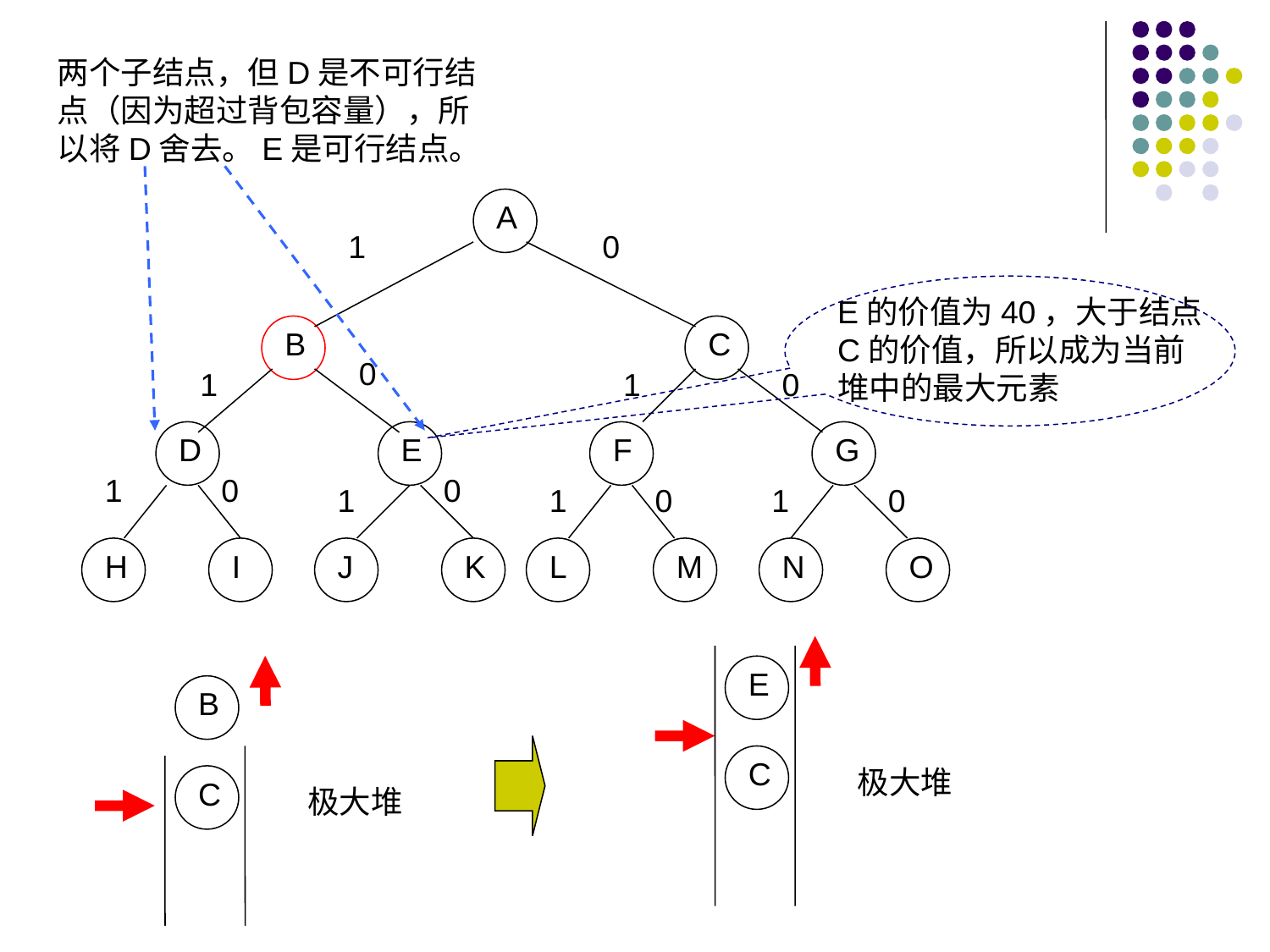

两个子结点，但D是不可行结点（因为超过背包容量），所以将D舍去。E是可行结点。

A
1
0

E的价值为40，大于结点C的价值，所以成为当前堆中的最大元素

C
B
0
1
1
0

D

E

F

G
1
0
0
1
1
0
1
0

H

I

J

K

L

M

N

O

E

C
极大堆

B

C
极大堆